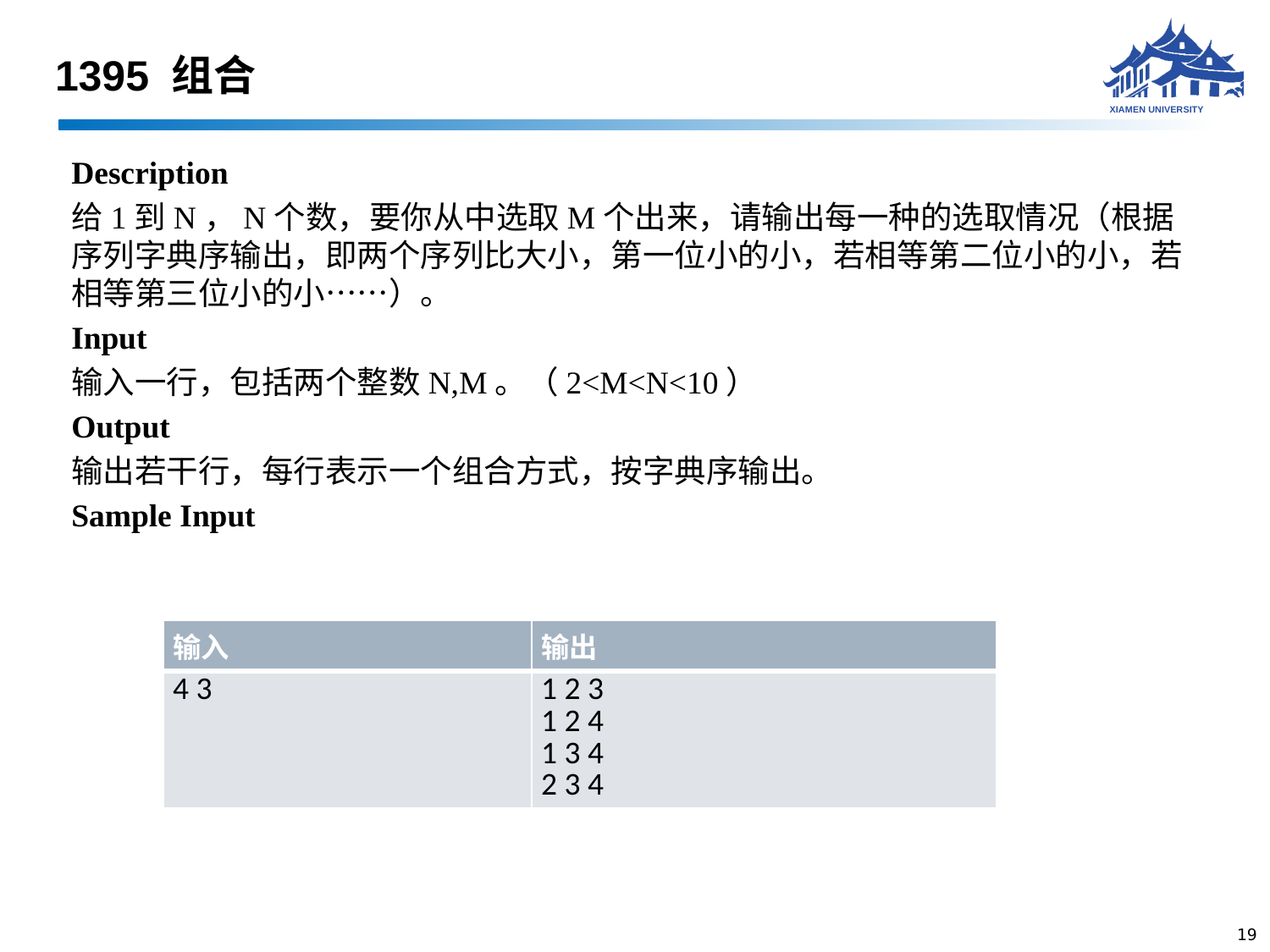

# 1395 组合
Description
给1到N，N个数，要你从中选取M个出来，请输出每一种的选取情况（根据序列字典序输出，即两个序列比大小，第一位小的小，若相等第二位小的小，若相等第三位小的小……）。
Input
输入一行，包括两个整数N,M。（2<M<N<10）
Output
输出若干行，每行表示一个组合方式，按字典序输出。
Sample Input
| 输入 | 输出 |
| --- | --- |
| 4 3 | 1 2 3 1 2 4 1 3 4 2 3 4 |
19